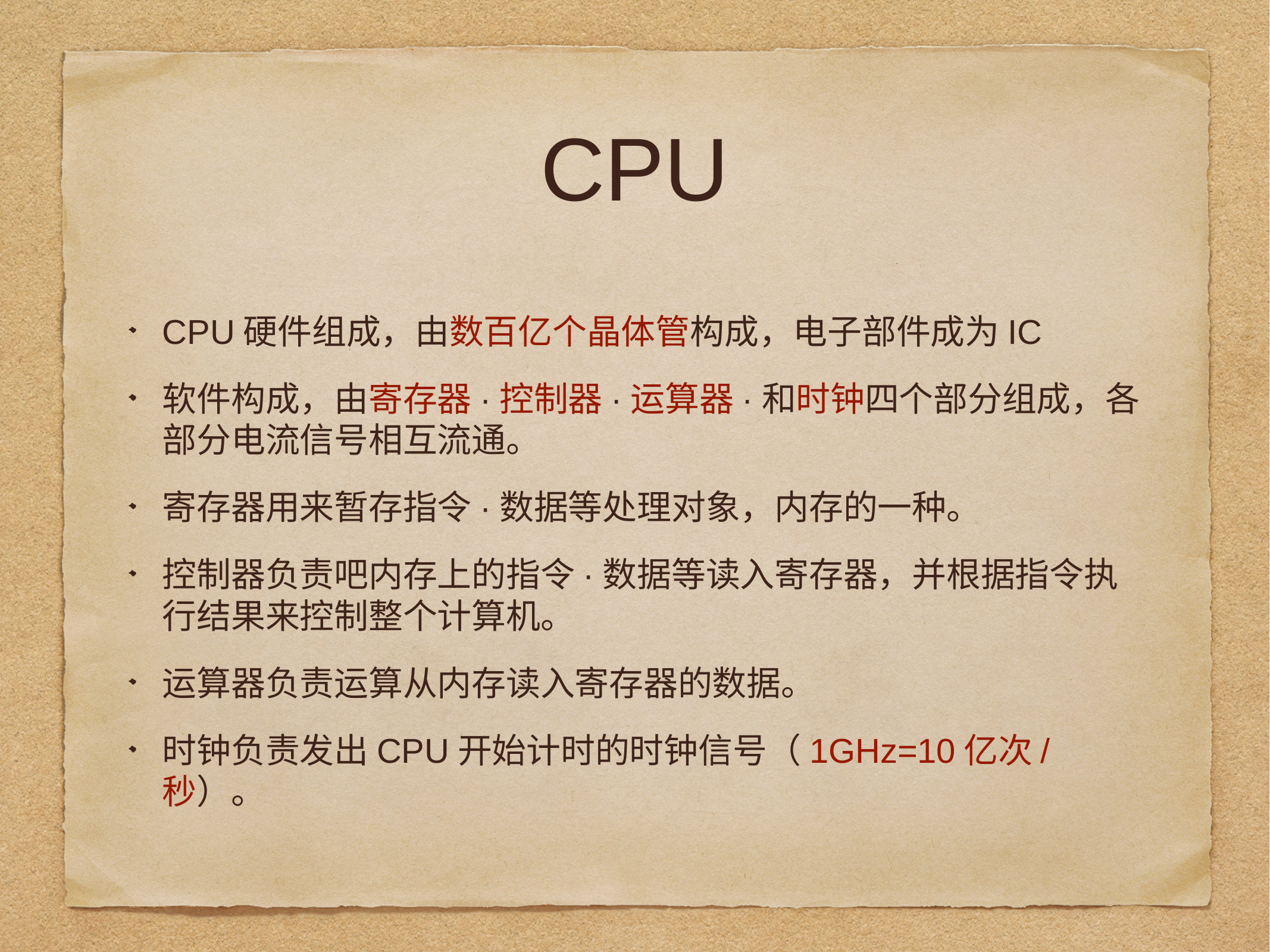

# CPU
CPU硬件组成，由数百亿个晶体管构成，电子部件成为IC
软件构成，由寄存器·控制器·运算器·和时钟四个部分组成，各部分电流信号相互流通。
寄存器用来暂存指令·数据等处理对象，内存的一种。
控制器负责吧内存上的指令·数据等读入寄存器，并根据指令执行结果来控制整个计算机。
运算器负责运算从内存读入寄存器的数据。
时钟负责发出CPU开始计时的时钟信号（1GHz=10亿次/秒）。